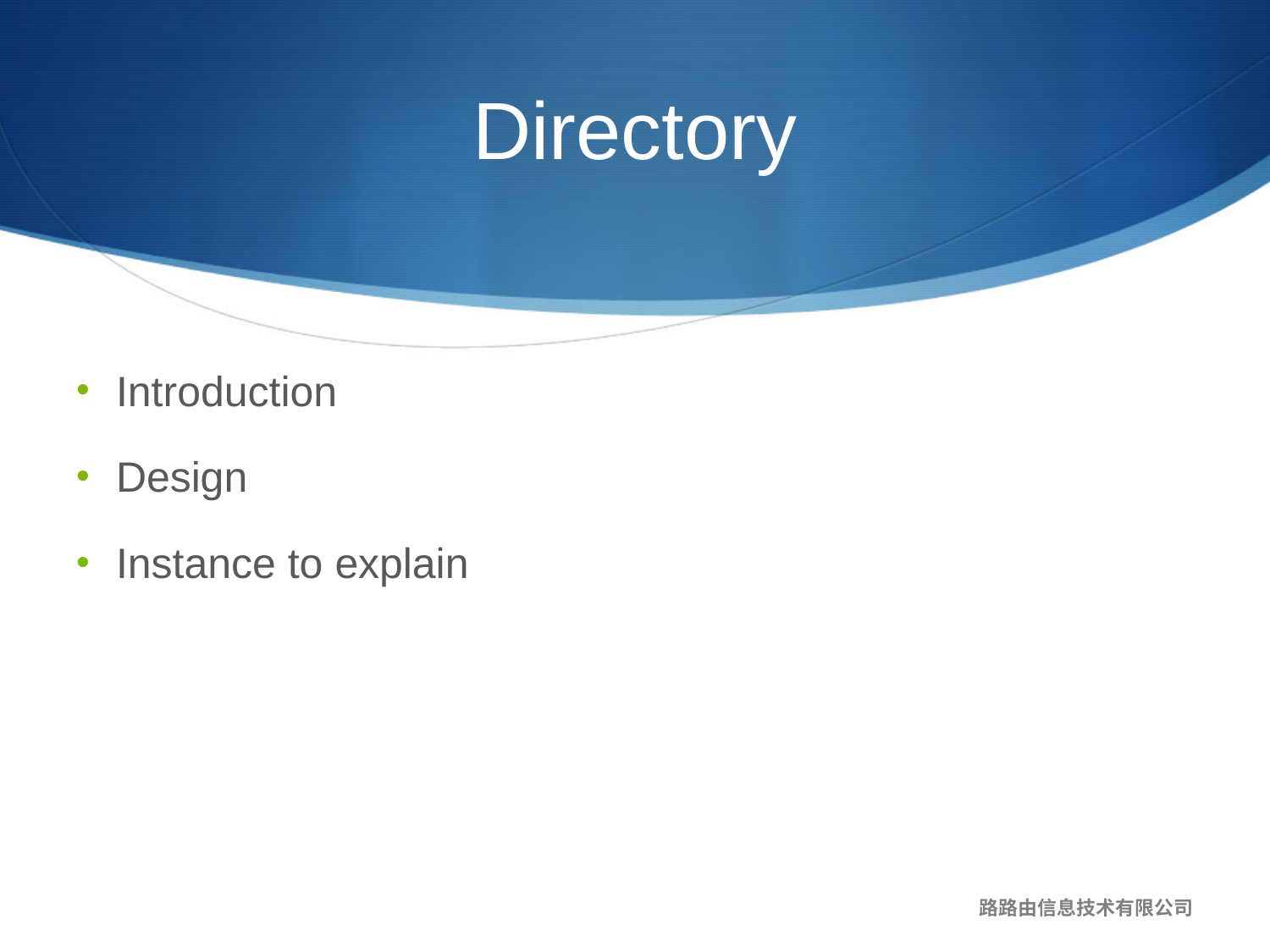

# Directory
Introduction
Design
Instance to explain
路路由信息技术有限公司